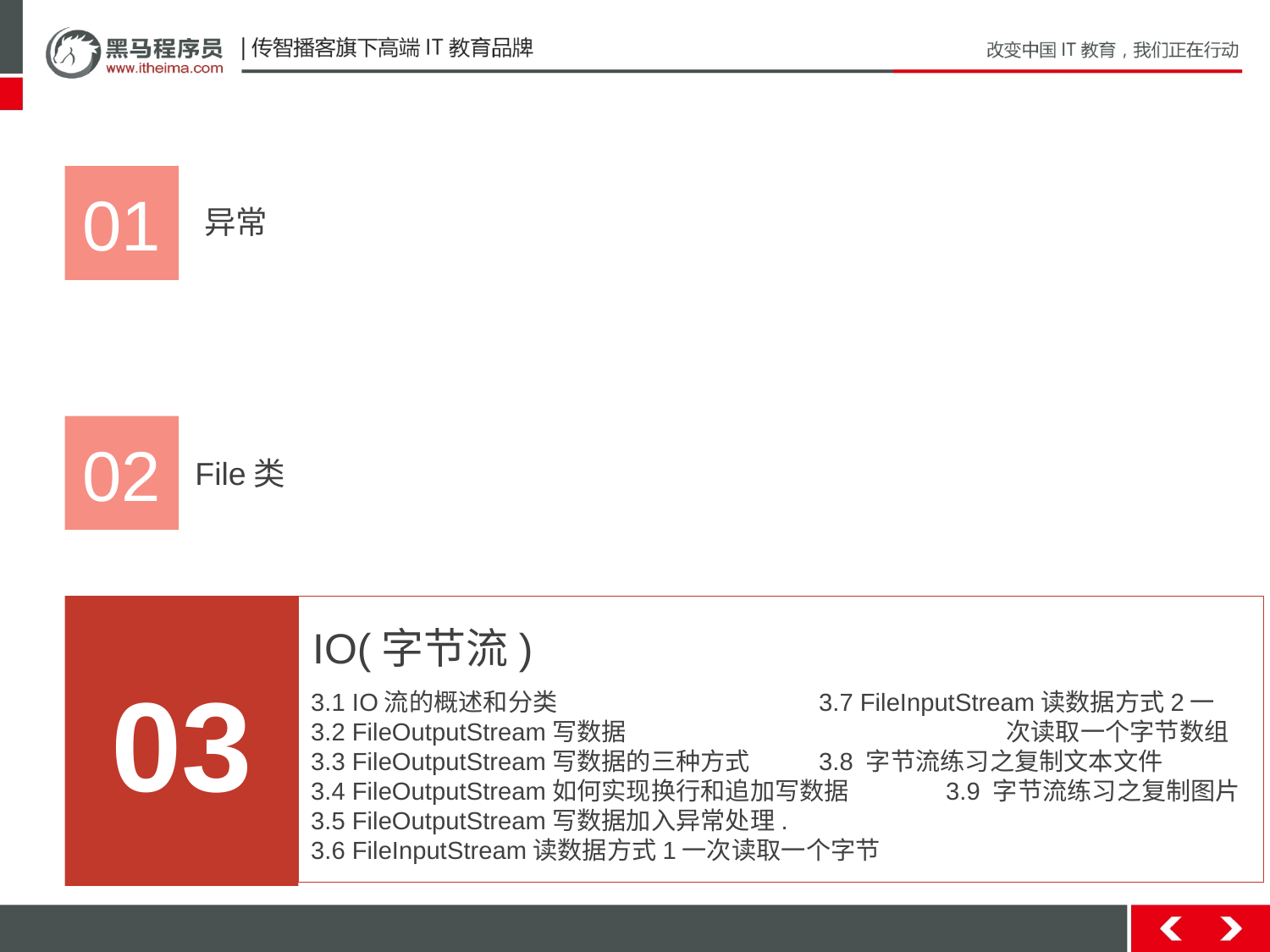

01
 异常
02
  File类

03
IO(字节流)

3.1 IO流的概述和分类			3.7 FileInputStream读数据方式2一
3.2 FileOutputStream写数据			           次读取一个字节数组
3.3 FileOutputStream写数据的三种方式	3.8 字节流练习之复制文本文件
3.4 FileOutputStream如何实现换行和追加写数据  	3.9 字节流练习之复制图片
3.5 FileOutputStream写数据加入异常处理.
3.6 FileInputStream读数据方式1一次读取一个字节